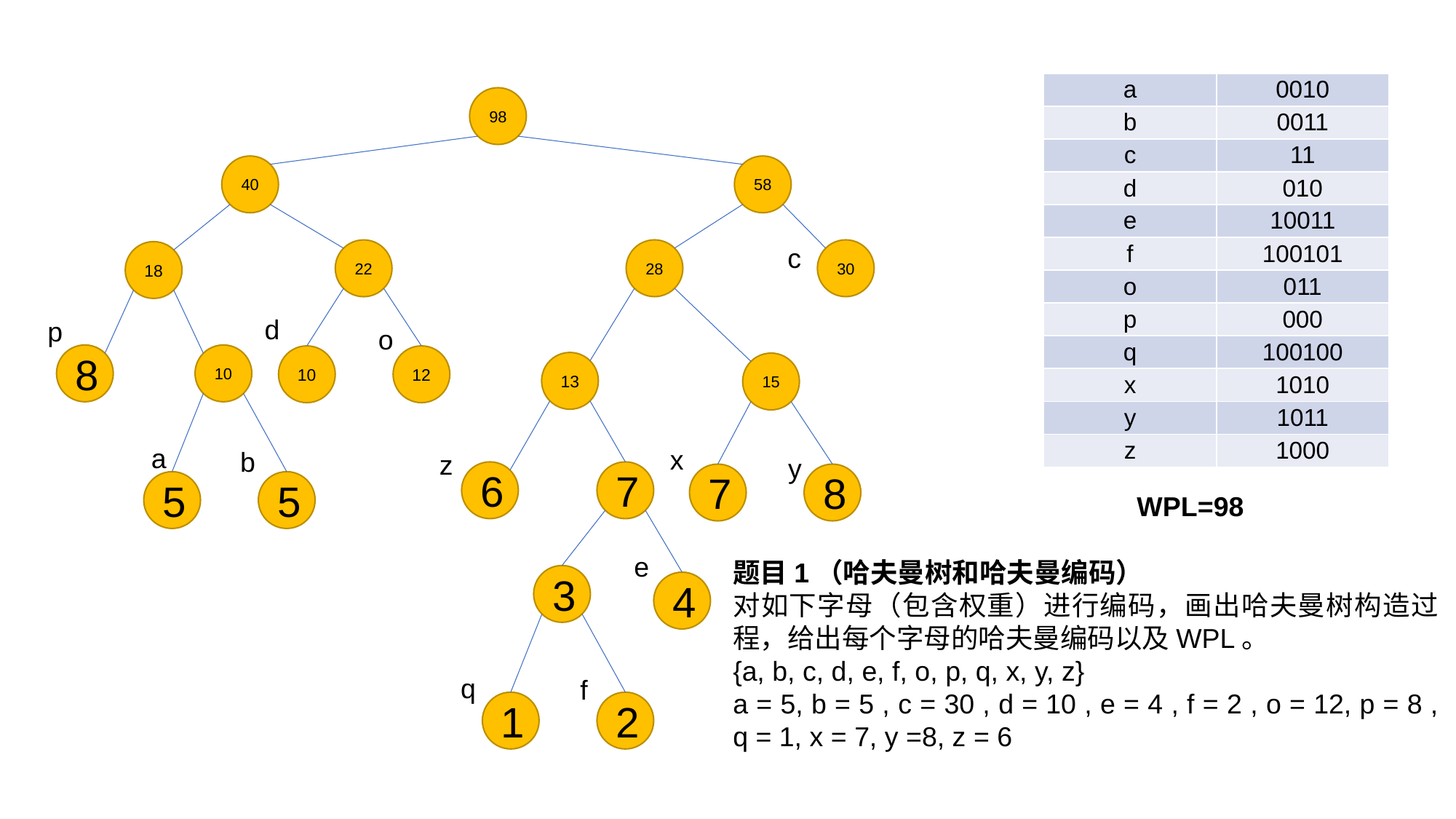

| a | 0010 |
| --- | --- |
| b | 0011 |
| c | 11 |
| d | 010 |
| e | 10011 |
| f | 100101 |
| o | 011 |
| p | 000 |
| q | 100100 |
| x | 1010 |
| y | 1011 |
| z | 1000 |
98
40
58
c
28
30
22
18
d
p
o
8
10
10
12
13
15
a
x
b
z
y
6
7
7
8
5
5
WPL=98
e
题目1（哈夫曼树和哈夫曼编码）
对如下字母（包含权重）进行编码，画出哈夫曼树构造过程，给出每个字母的哈夫曼编码以及WPL。
{a, b, c, d, e, f, o, p, q, x, y, z}
a = 5, b = 5 , c = 30 , d = 10 , e = 4 , f = 2 , o = 12, p = 8 , q = 1, x = 7, y =8, z = 6
3
4
q
f
1
2